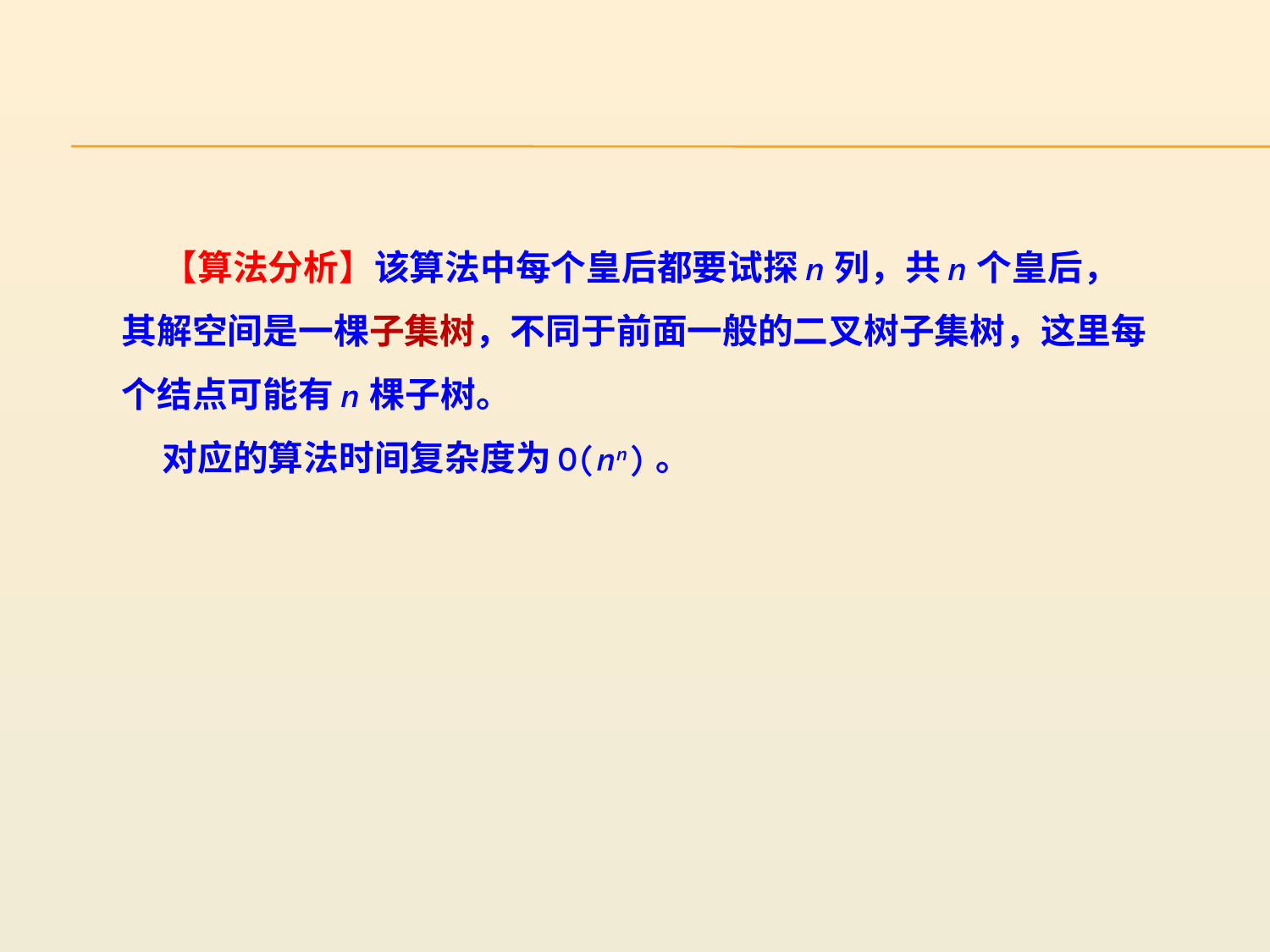

【算法分析】该算法中每个皇后都要试探n列，共n个皇后，其解空间是一棵子集树，不同于前面一般的二叉树子集树，这里每个结点可能有n棵子树。
    对应的算法时间复杂度为O(nn)。